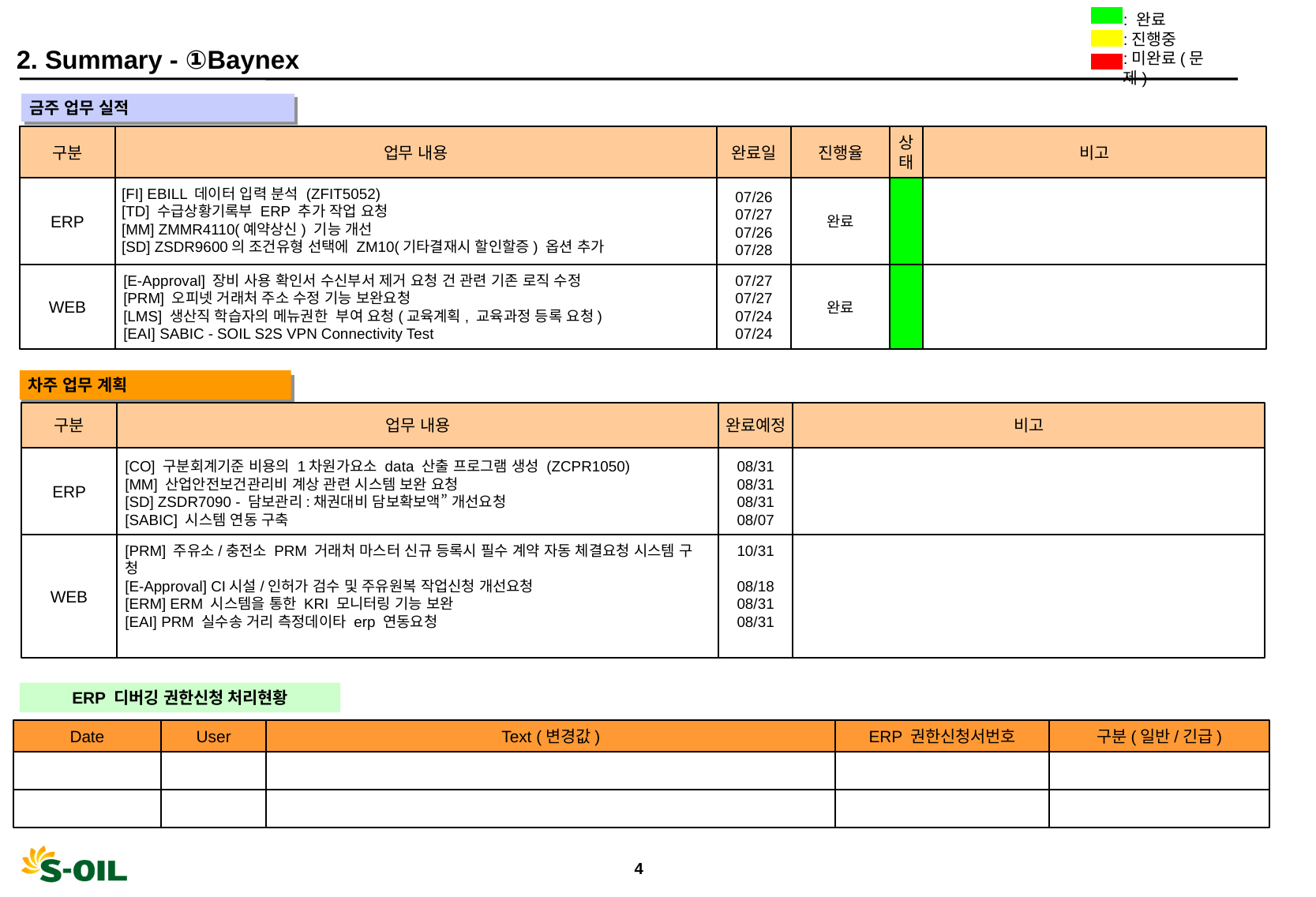

: 완료
:진행중
:미완료(문제)
2. Summary - ①Baynex

 금주 업무 실적
" "
구분
업무 내용
완료일
진행율
상
태
비고

ERP

완료

[FI] EBILL 데이터 입력 분석 (ZFIT5052)
[TD] 수급상황기록부 ERP 추가 작업 요청
[MM] ZMMR4110(예약상신) 기능 개선
[SD] ZSDR9600의 조건유형 선택에 ZM10(기타결재시 할인할증) 옵션 추가
07/26
07/27
07/26
07/28

WEB

완료

[E-Approval] 장비 사용 확인서 수신부서 제거 요청 건 관련 기존 로직 수정
[PRM] 오피넷 거래처 주소 수정 기능 보완요청
[LMS] 생산직 학습자의 메뉴권한  부여 요청(교육계획, 교육과정 등록 요청)
[EAI] SABIC - SOIL S2S VPN Connectivity Test
07/27
07/27
07/24
07/24

 차주 업무 계획
" "
구분
업무 내용
완료예정
비고

ERP

[CO] 구분회계기준 비용의 1차원가요소 data 산출 프로그램 생성 (ZCPR1050)
[MM] 산업안전보건관리비 계상 관련 시스템 보완 요청
[SD] ZSDR7090 - 담보관리:채권대비 담보확보액” 개선요청
[SABIC] 시스템 연동 구축
08/31
08/31
08/31
08/07

WEB

[PRM] 주유소/충전소 PRM 거래처 마스터 신규 등록시 필수 계약 자동 체결요청 시스템 구
청
[E-Approval] CI시설/인허가 검수 및 주유원복 작업신청 개선요청
[ERM] ERM 시스템을 통한 KRI 모니터링 기능 보완
[EAI] PRM 실수송 거리 측정데이타 erp 연동요청
10/31
08/18
08/31
08/31

ERP 디버깅 권한신청 처리현황
Date
User
Text (변경값)
ERP 권한신청서번호
구분(일반/긴급)